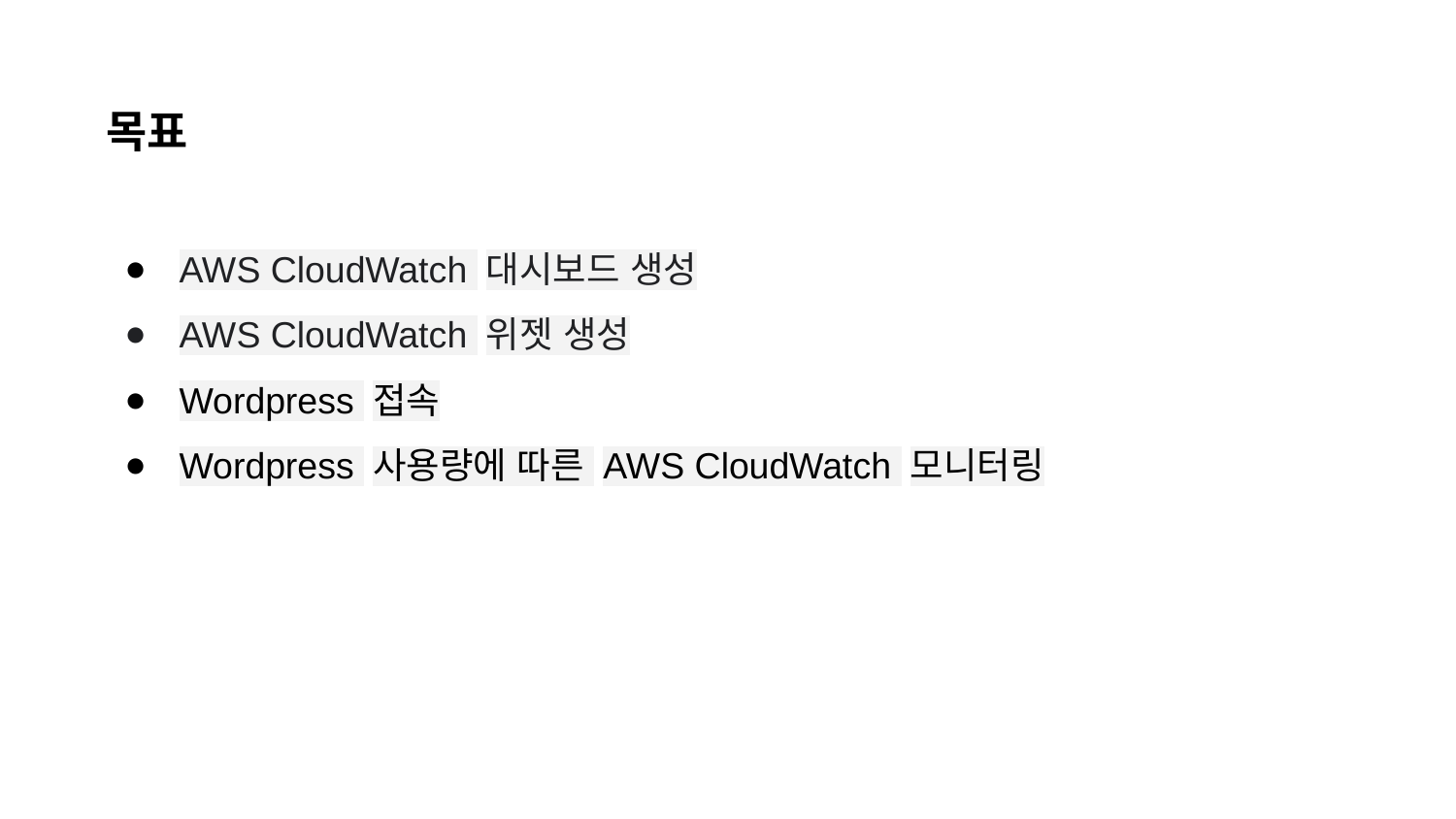

목표

AWS CloudWatch 대시보드 생성
AWS CloudWatch 위젯 생성
Wordpress 접속
Wordpress 사용량에 따른 AWS CloudWatch 모니터링